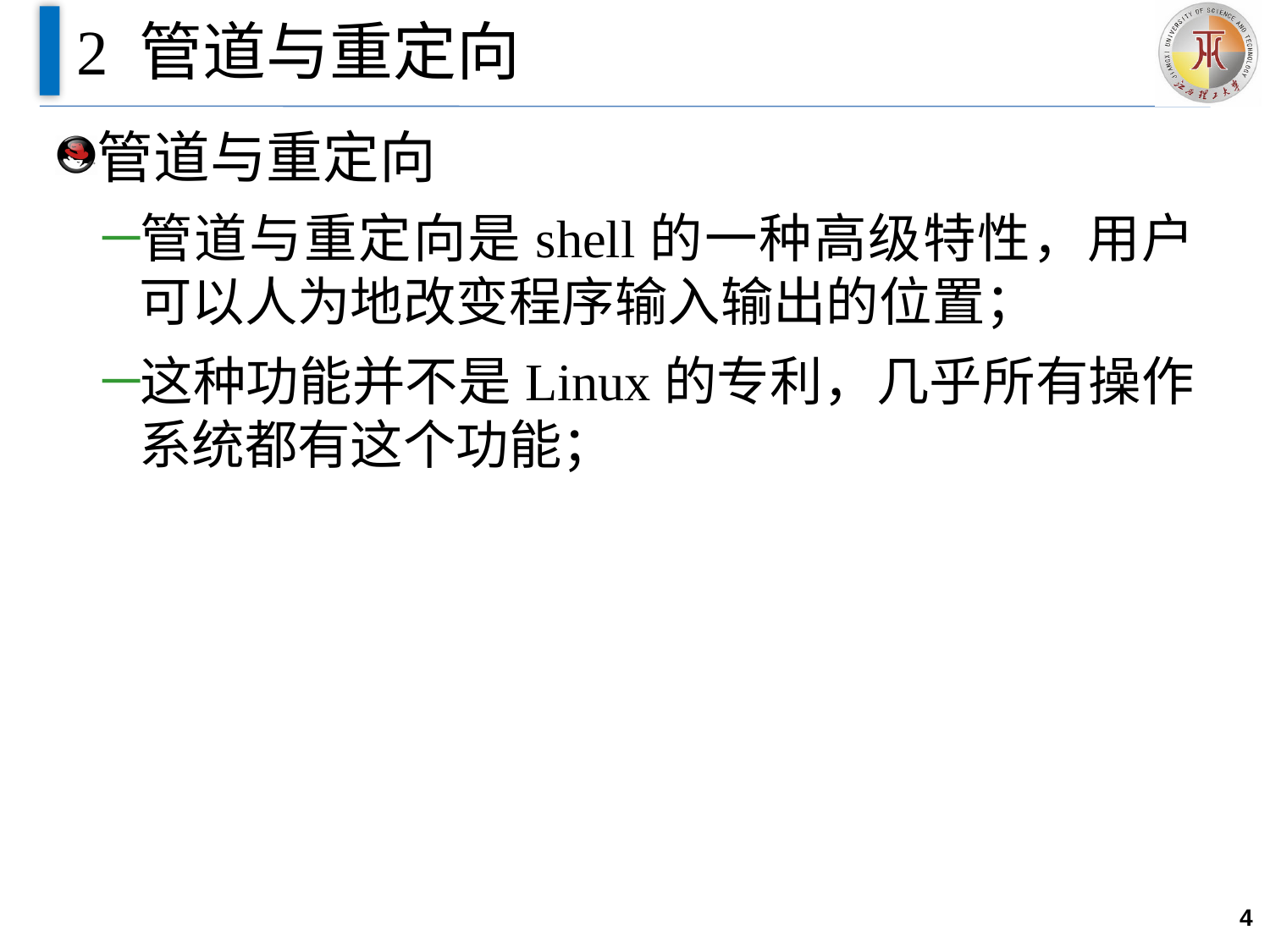

# 2 管道与重定向
管道与重定向
管道与重定向是shell的一种高级特性，用户可以人为地改变程序输入输出的位置；
这种功能并不是Linux的专利，几乎所有操作系统都有这个功能；

4